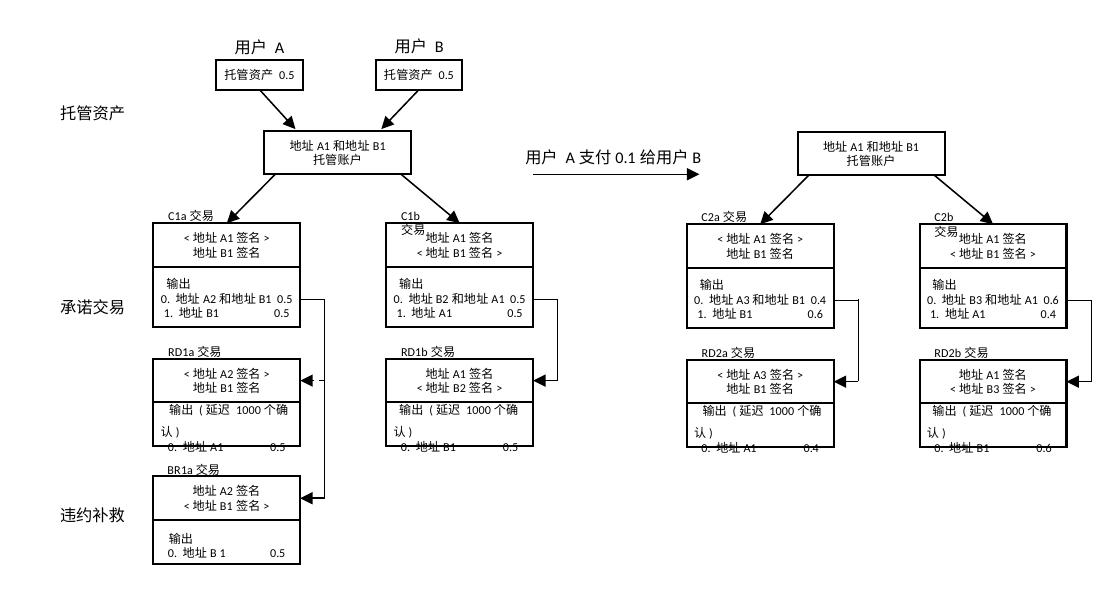

用户 B
用户 A
托管资产 0.5
托管资产 0.5
托管资产
地址A1和地址B1
托管账户
地址A1和地址B1
托管账户
用户 A支付0.1给用户B
C1a交易
C1b交易
C2a交易
C2b交易
<地址A1签名>
地址B1签名
地址A1签名
<地址B1签名>
<地址A1签名>
地址B1签名
地址A1签名
<地址B1签名>
 输出
0. 地址A2和地址B1  0.5
1. 地址B1                    0.5
 输出
0. 地址B2和地址A1  0.5
1. 地址A1                    0.5
 输出
0. 地址A3和地址B1  0.4
1. 地址B1                    0.6
 输出
0. 地址B3和地址A1  0.6
1. 地址A1                    0.4
承诺交易
RD1a交易
RD1b交易
RD2a交易
RD2b交易
<地址A2签名>
地址B1签名
地址A1签名
<地址B2签名>
<地址A3签名>
地址B1签名
地址A1签名
<地址B3签名>
  输出 (延迟 1000个确认)
0. 地址A1                 0.5
 输出 (延迟 1000个确认)
0. 地址B1                 0.5
  输出 (延迟 1000个确认)
0. 地址A1                 0.4
 输出 (延迟 1000个确认)
0. 地址B1                 0.6
BR1a交易
地址A2签名
<地址B1签名>
违约补救
  输出
0. 地址B 1                0.5